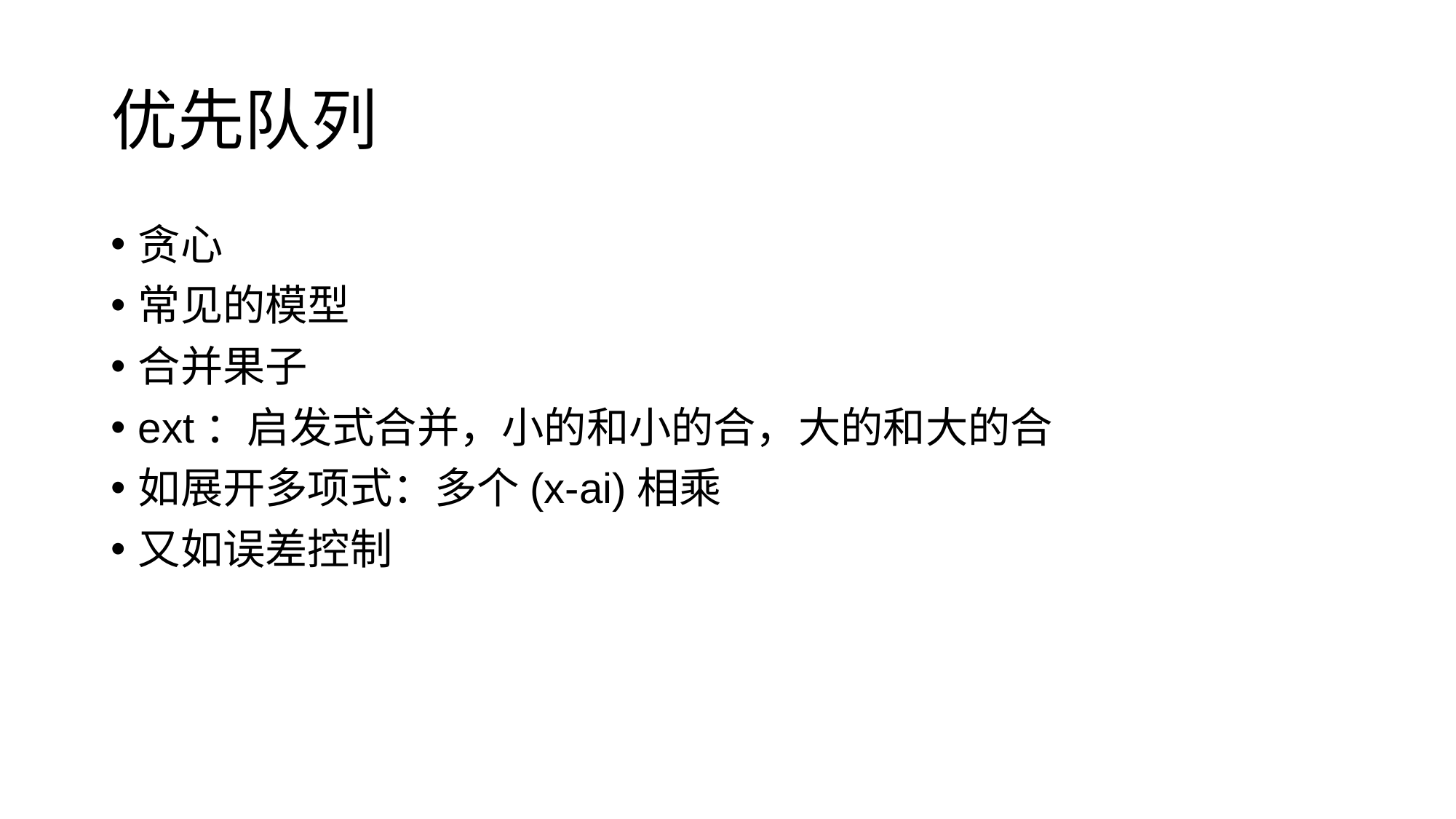

# 优先队列
贪心
常见的模型
合并果子
ext：启发式合并，小的和小的合，大的和大的合
如展开多项式：多个(x-ai)相乘
又如误差控制